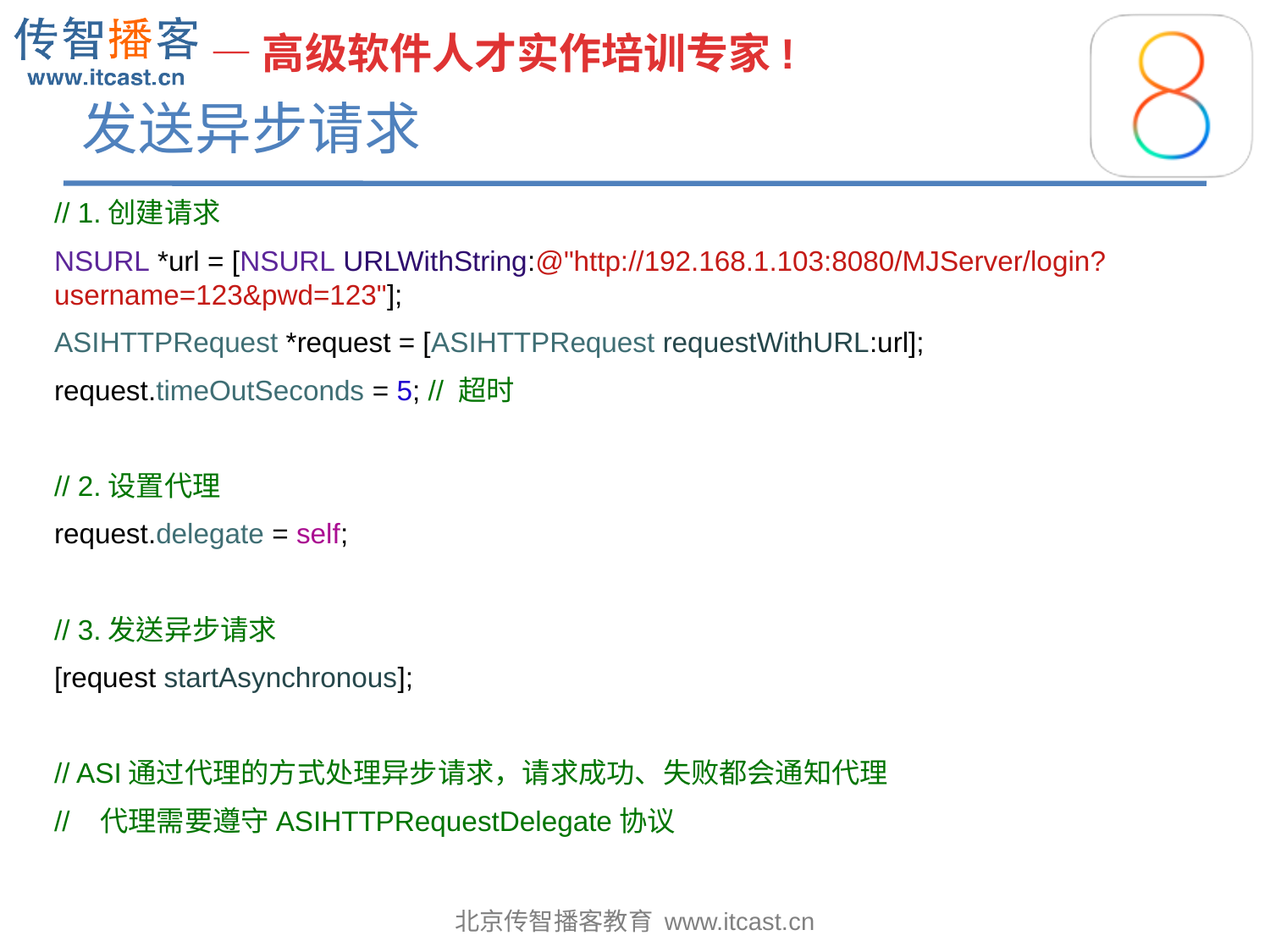

# 发送异步请求
// 1.创建请求
NSURL *url = [NSURL URLWithString:@"http://192.168.1.103:8080/MJServer/login?username=123&pwd=123"];
ASIHTTPRequest *request = [ASIHTTPRequest requestWithURL:url];
request.timeOutSeconds = 5; // 超时

// 2.设置代理
request.delegate = self;

// 3.发送异步请求
[request startAsynchronous];

// ASI通过代理的方式处理异步请求，请求成功、失败都会通知代理
//   代理需要遵守ASIHTTPRequestDelegate协议